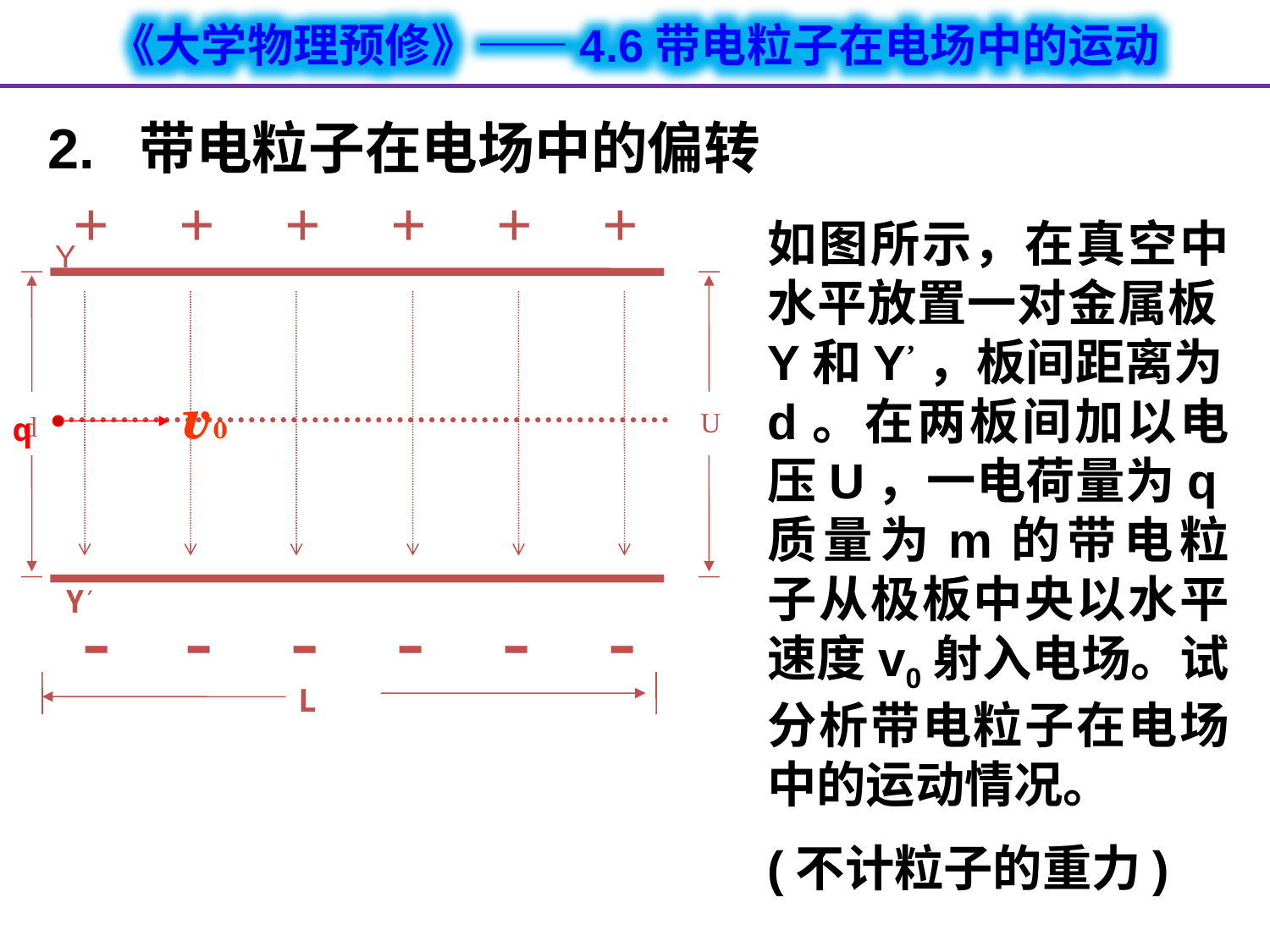

2.  带电粒子在电场中的偏转
+
+
+
+
+
+
如图所示，在真空中水平放置一对金属板Y和Y’，板间距离为d。在两板间加以电压U，一电荷量为q质量为m的带电粒子从极板中央以水平速度v0射入电场。试分析带电粒子在电场中的运动情况。
(不计粒子的重力)
Y

d

   q
v0

Y′
-
-
-
-
-
-

L

U